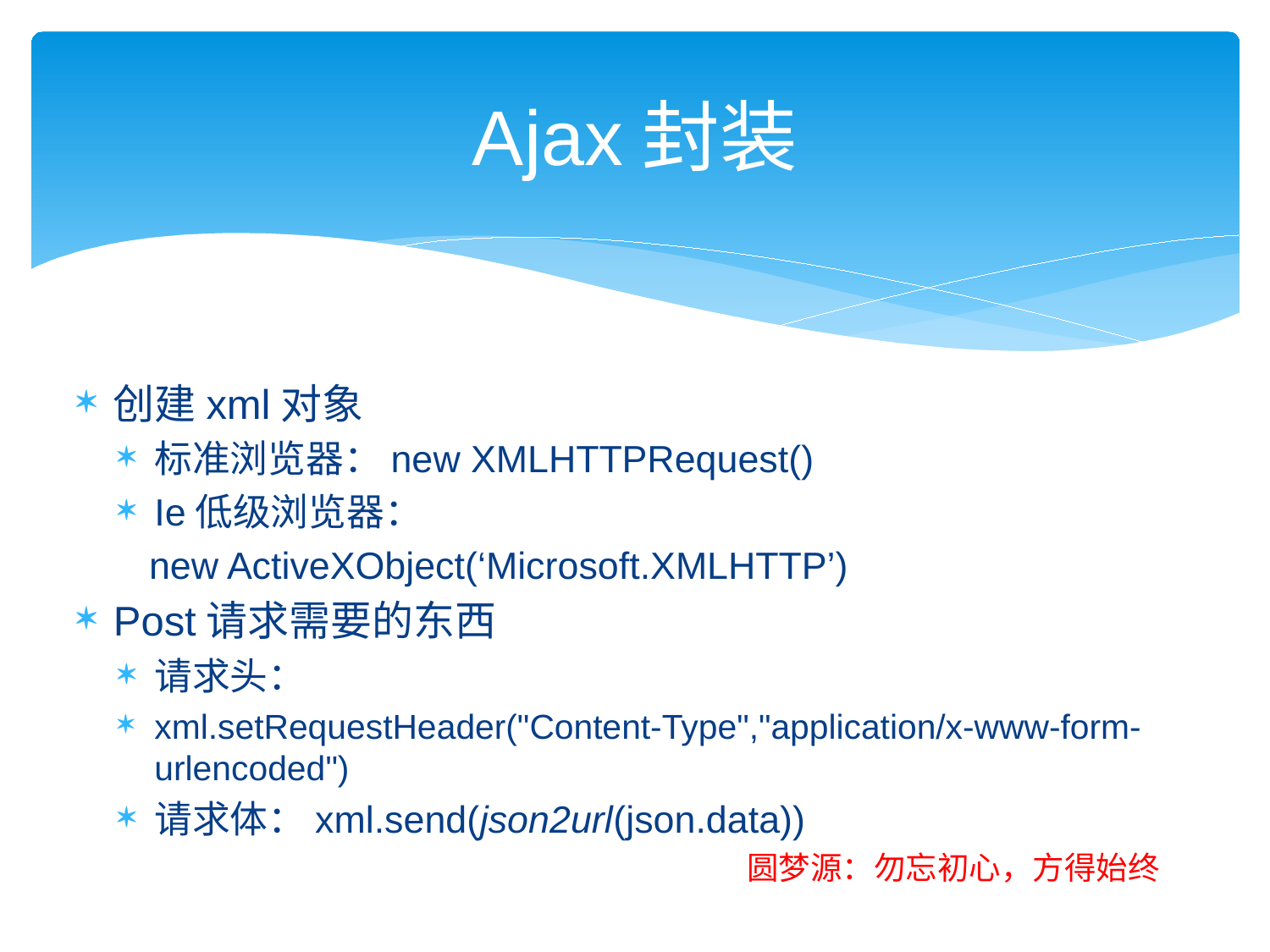

# Ajax封装
创建xml对象
标准浏览器：new XMLHTTPRequest()
Ie低级浏览器：
	   new ActiveXObject(‘Microsoft.XMLHTTP’)
Post请求需要的东西
请求头：
xml.setRequestHeader("Content-Type","application/x-www-form-urlencoded")
请求体：xml.send(json2url(json.data))